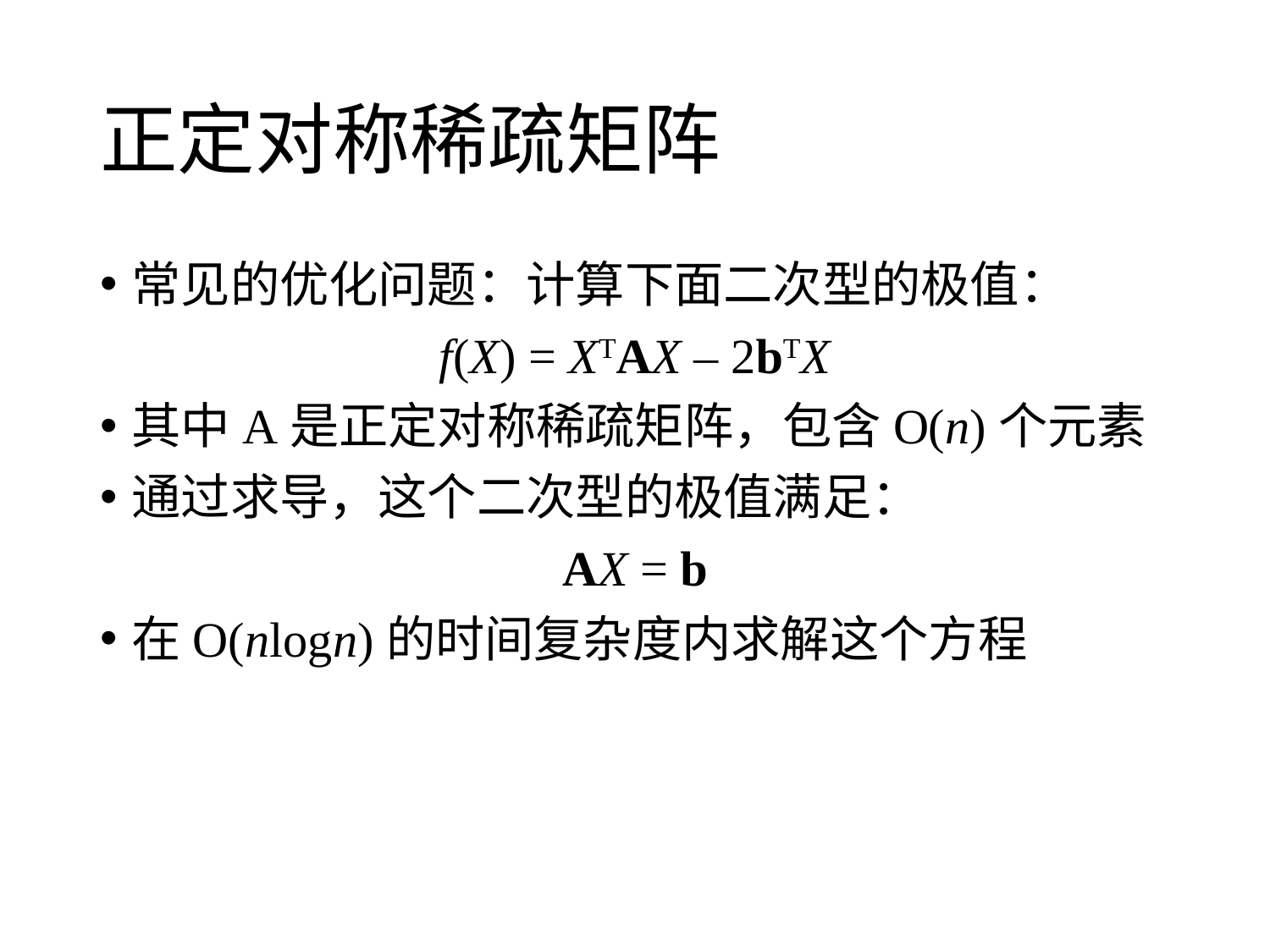

# 正定对称稀疏矩阵
常见的优化问题：计算下面二次型的极值：
f(X) = XTAX – 2bTX
其中A是正定对称稀疏矩阵，包含O(n)个元素
通过求导，这个二次型的极值满足：
AX = b
在O(nlogn)的时间复杂度内求解这个方程